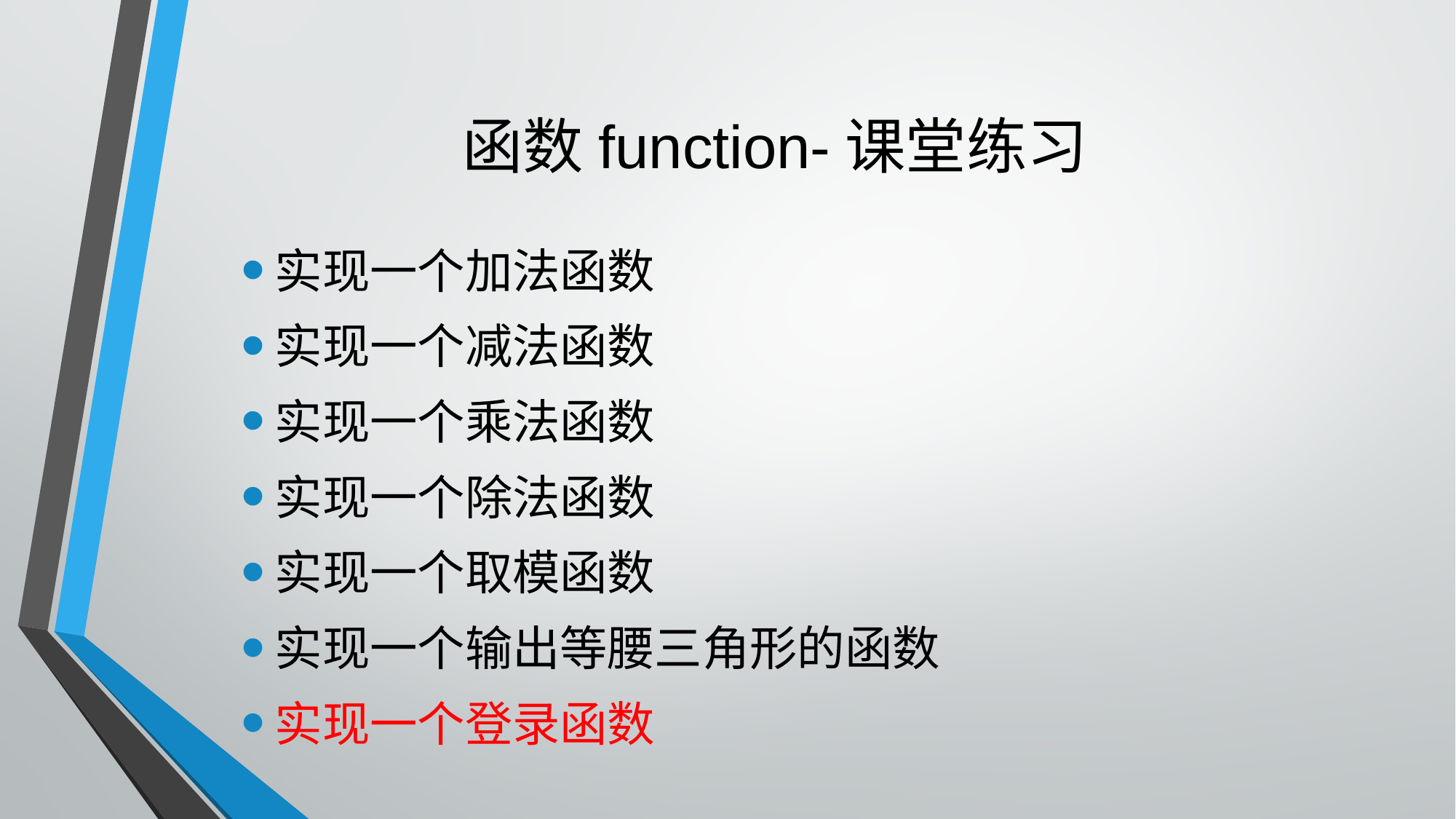

# 函数function-课堂练习
实现一个加法函数
实现一个减法函数
实现一个乘法函数
实现一个除法函数
实现一个取模函数
实现一个输出等腰三角形的函数
实现一个登录函数